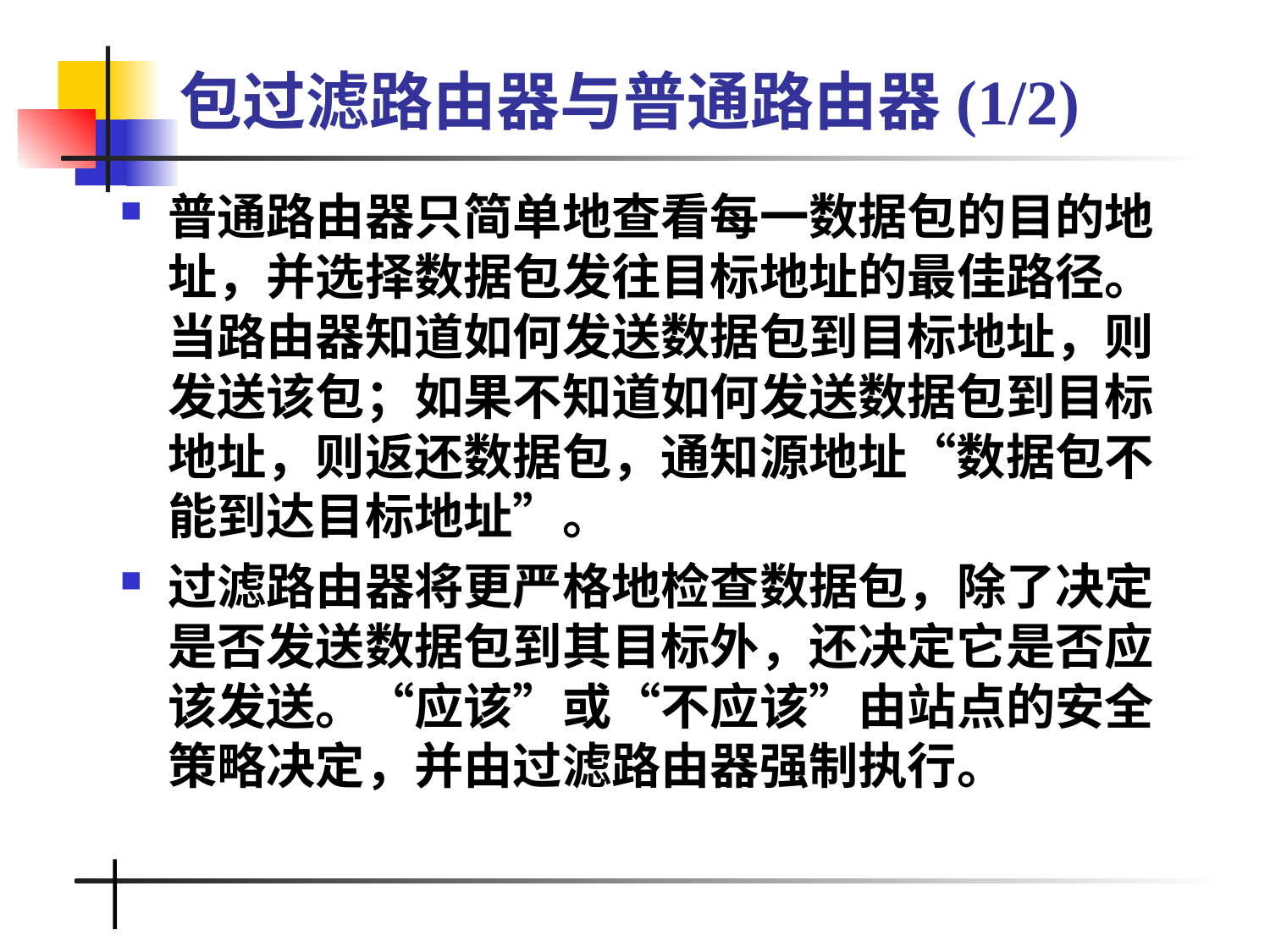

# 包过滤路由器与普通路由器(1/2)
普通路由器只简单地查看每一数据包的目的地址，并选择数据包发往目标地址的最佳路径。当路由器知道如何发送数据包到目标地址，则发送该包；如果不知道如何发送数据包到目标地址，则返还数据包，通知源地址“数据包不能到达目标地址”。
过滤路由器将更严格地检查数据包，除了决定是否发送数据包到其目标外，还决定它是否应该发送。“应该”或“不应该”由站点的安全策略决定，并由过滤路由器强制执行。